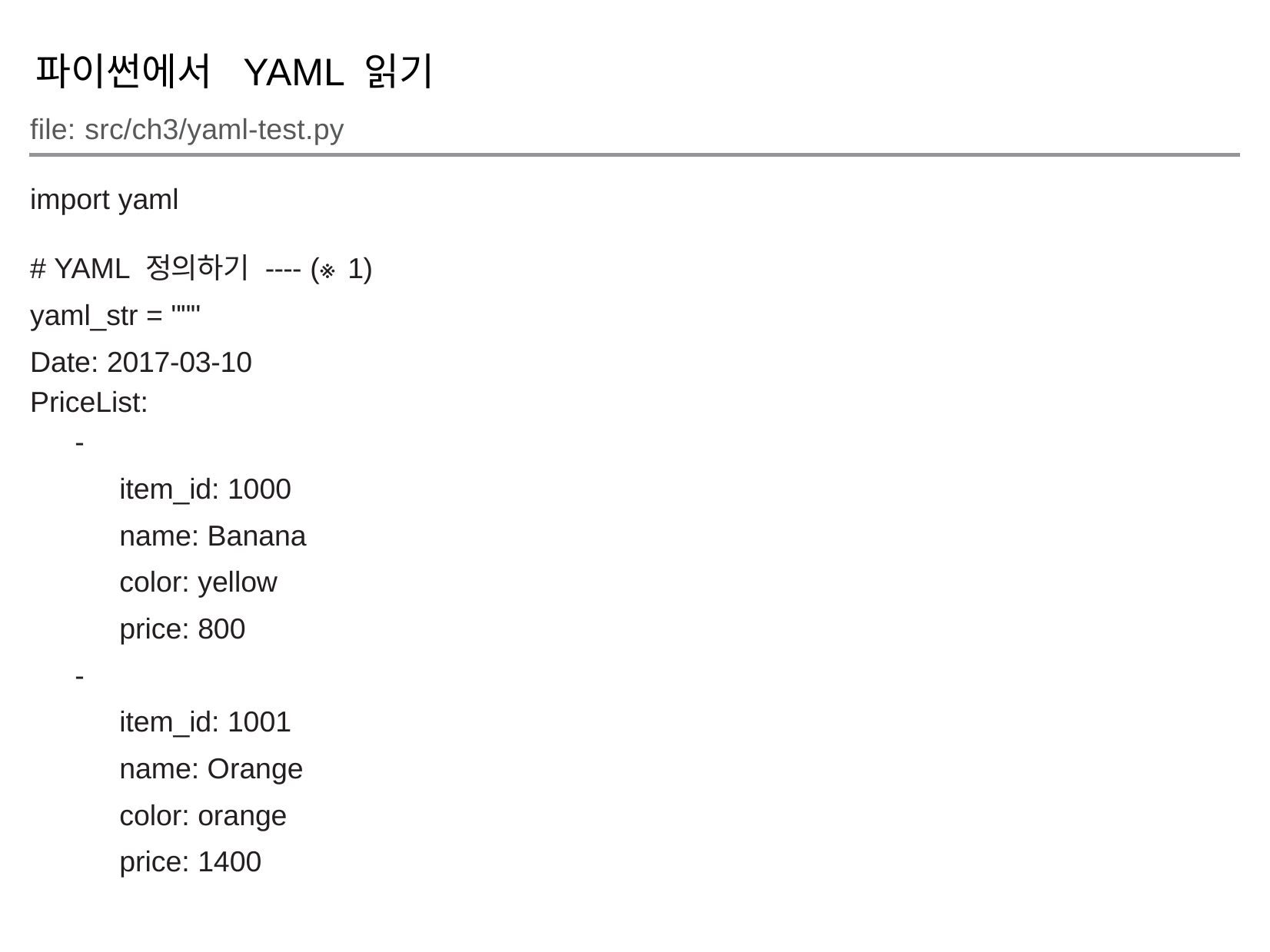

파이썬에서  YAML 읽기
file: src/ch3/yaml-test.py

import yaml

# YAML 정의하기 ---- (※1)
yaml_str = """
Date: 2017-03-10
PriceList:
-
item_id: 1000
name: Banana
color: yellow
price: 800
-
item_id: 1001
name: Orange
color: orange
price: 1400